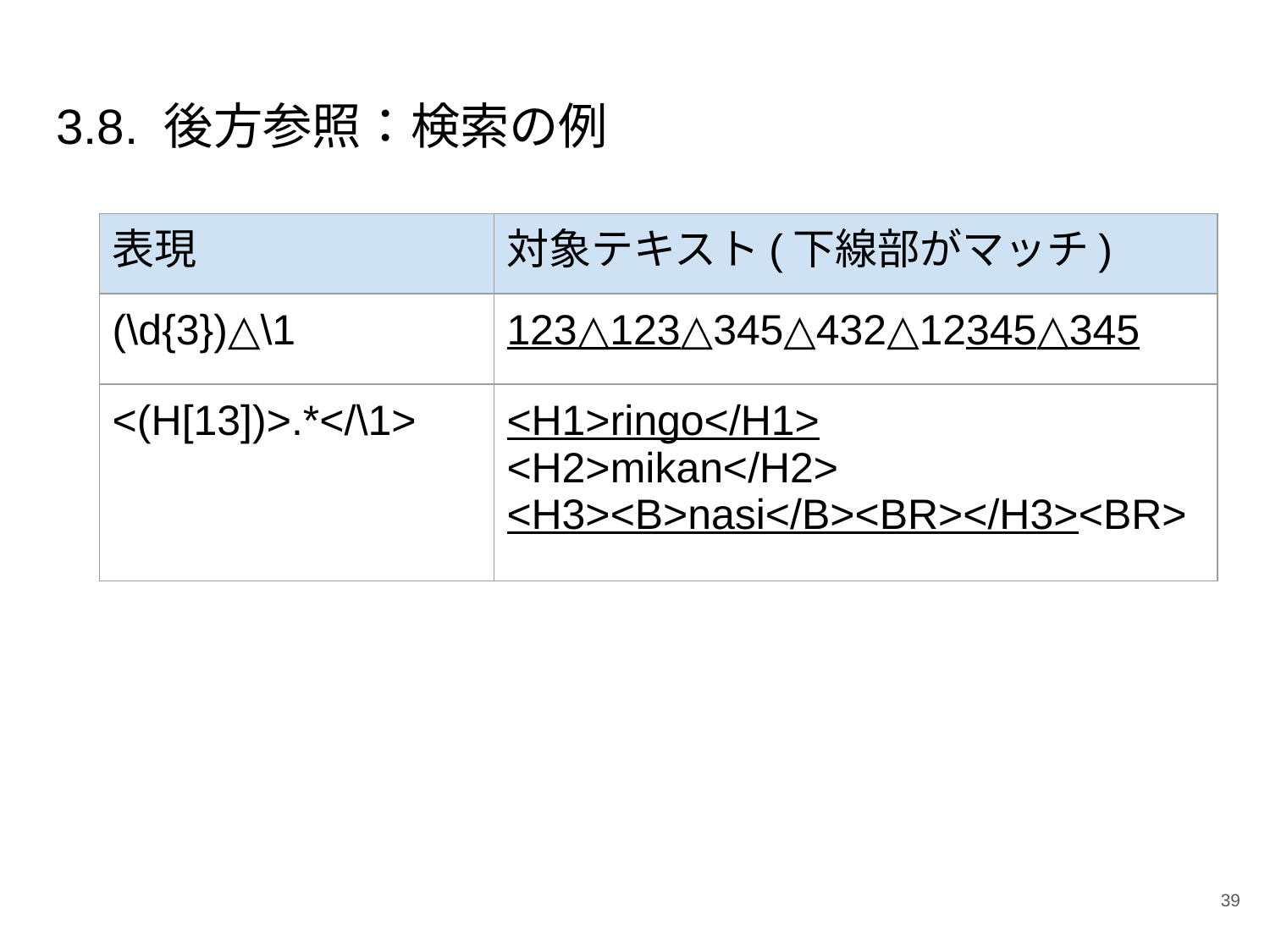

# 3.8. 後方参照：検索の例
| 表現 | 対象テキスト(下線部がマッチ) |
| --- | --- |
| (\d{3})△\1 | 123△123△345△432△12345△345 |
| <(H[13])>.\*</\1> | <H1>ringo</H1> <H2>mikan</H2> <H3><B>nasi</B><BR></H3><BR> |
39